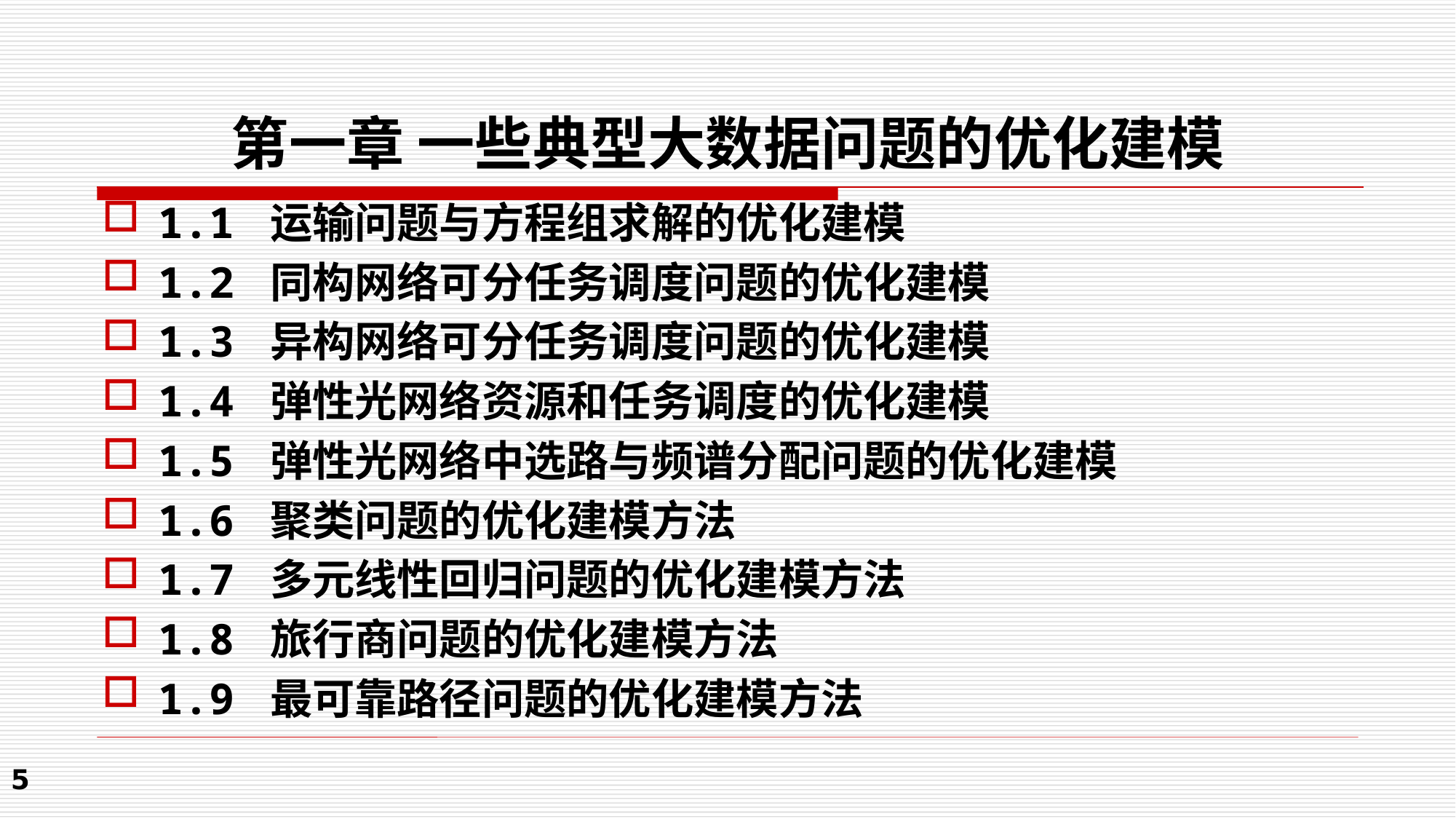

# 第一章 一些典型大数据问题的优化建模
1.1 运输问题与方程组求解的优化建模
1.2 同构网络可分任务调度问题的优化建模
1.3 异构网络可分任务调度问题的优化建模
1.4 弹性光网络资源和任务调度的优化建模
1.5 弹性光网络中选路与频谱分配问题的优化建模
1.6 聚类问题的优化建模方法
1.7 多元线性回归问题的优化建模方法
1.8 旅行商问题的优化建模方法
1.9 最可靠路径问题的优化建模方法